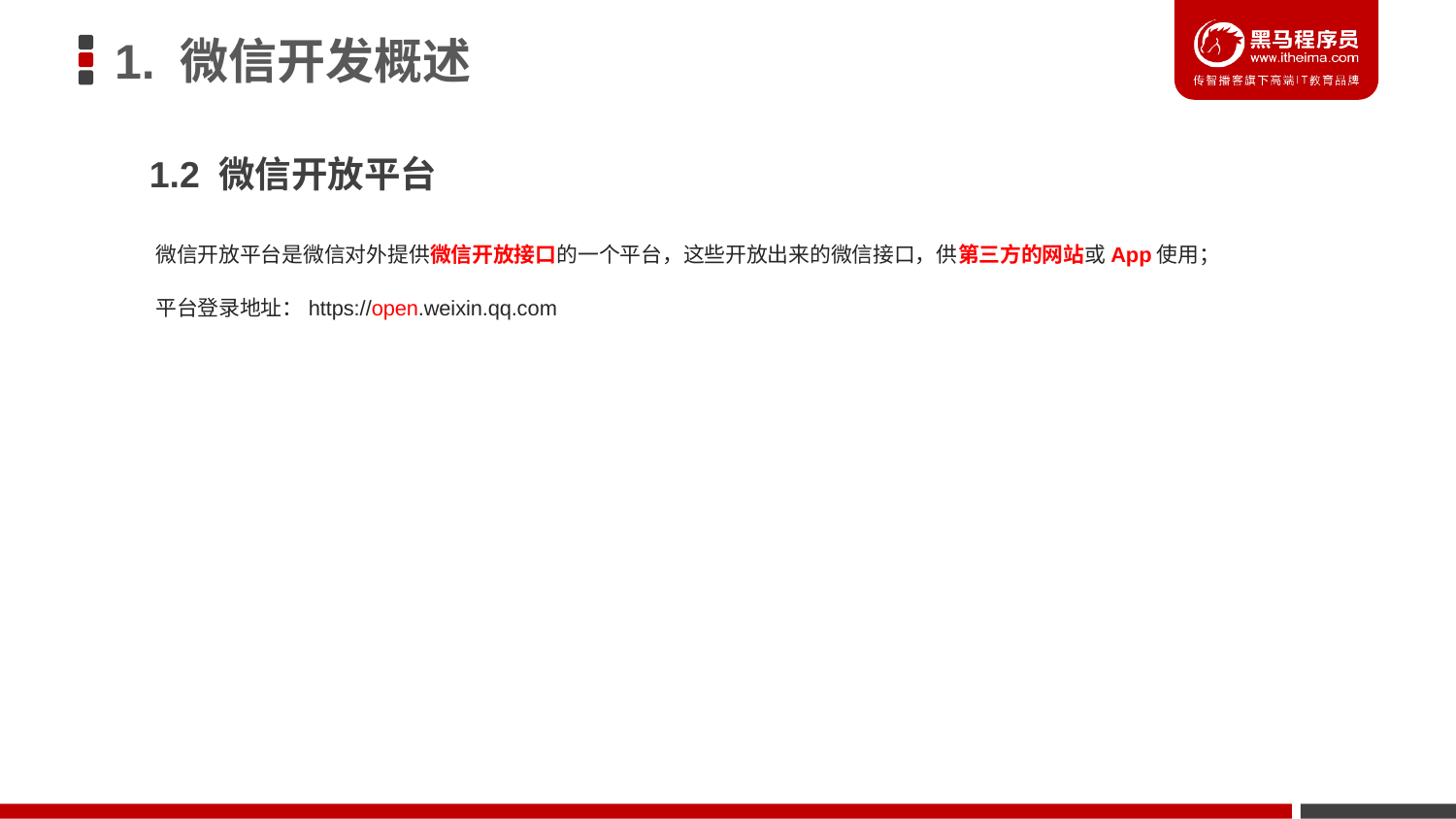

# 1. 微信开发概述
1.2 微信开放平台
微信开放平台是微信对外提供微信开放接口的一个平台，这些开放出来的微信接口，供第三方的网站或App使用；
平台登录地址：https://open.weixin.qq.com